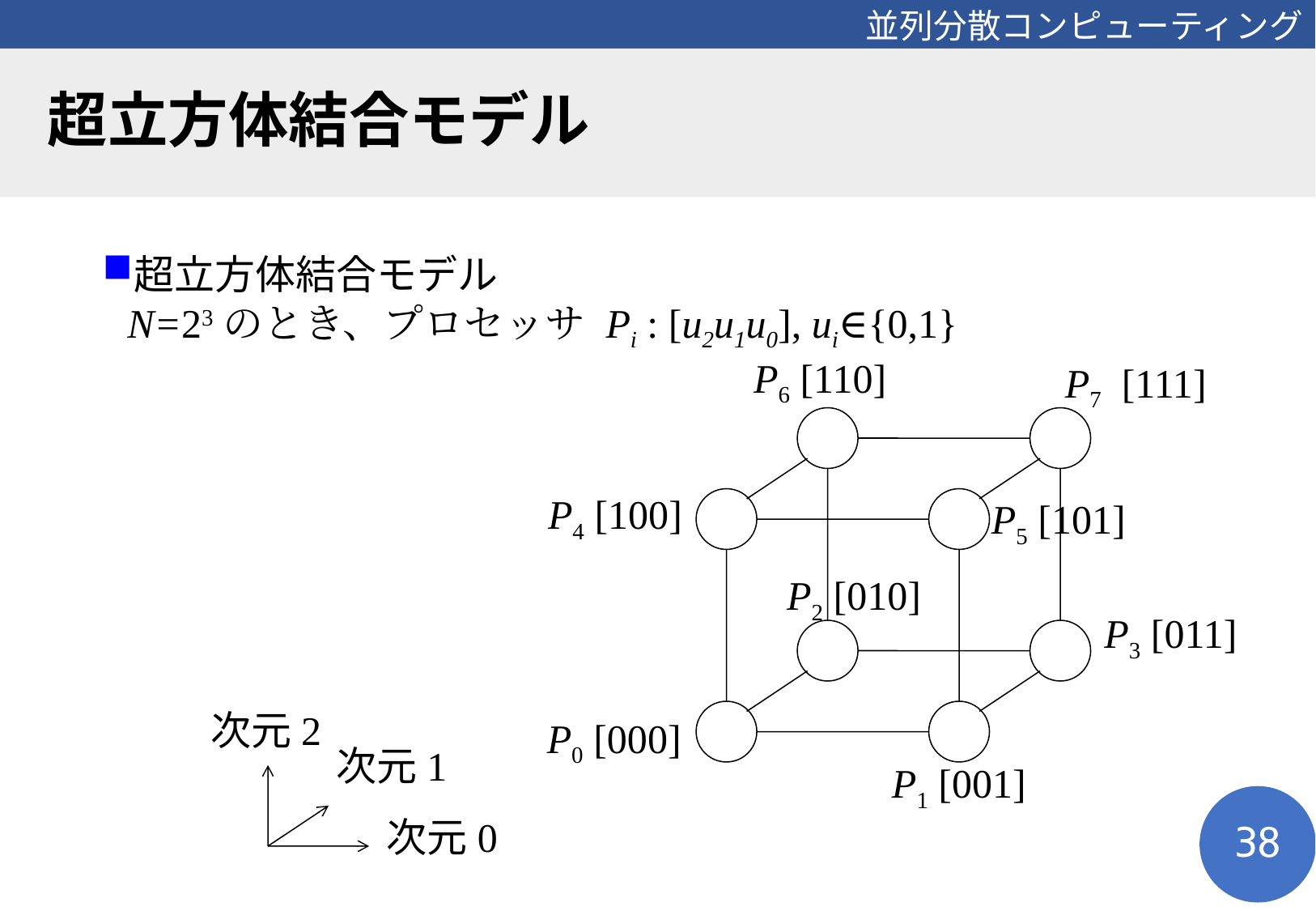

# 超立方体結合モデル
超立方体結合モデル
N=23のとき、プロセッサ Pi : [u2u1u0], ui∈{0,1}
P6 [110]
P7  [111]

P4 [100]
P5 [101]

P2 [010]
P3 [011]

P0 [000]

P1 [001]
次元2
次元1

次元0

38